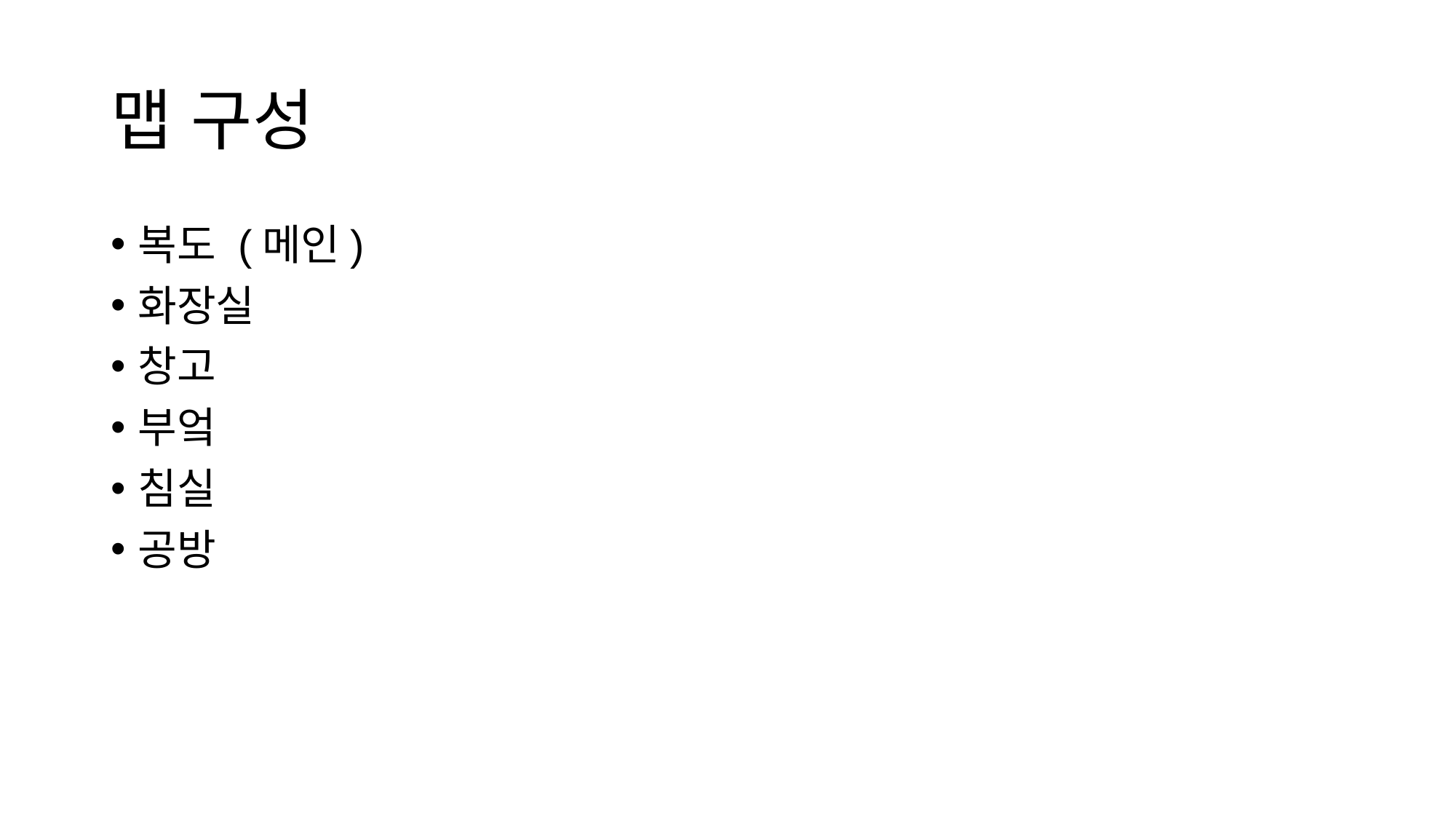

# 맵 구성
복도 (메인)
화장실
창고
부엌
침실
공방